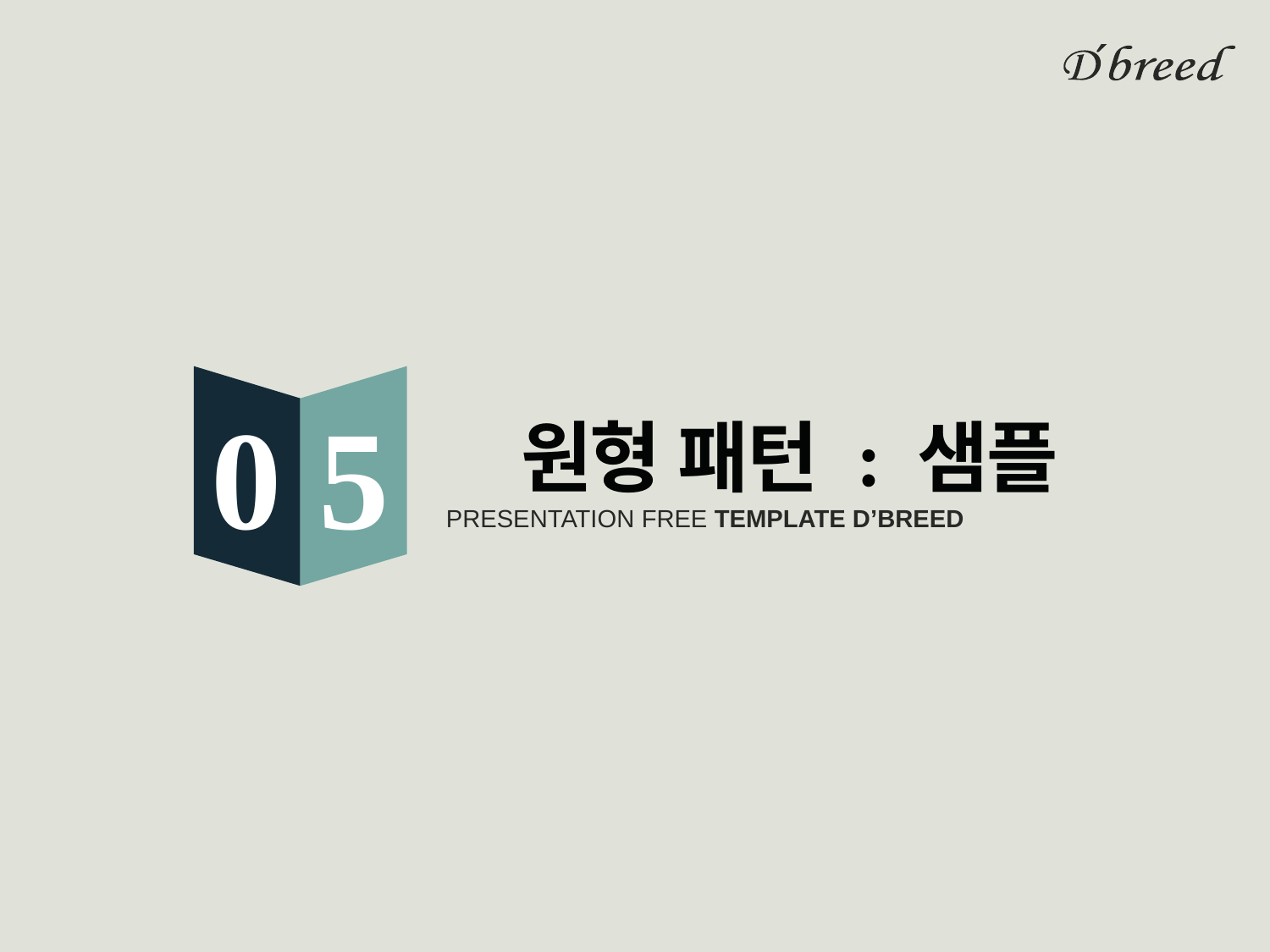

0
5
원형 패턴 : 샘플
PRESENTATION FREE TEMPLATE D’BREED